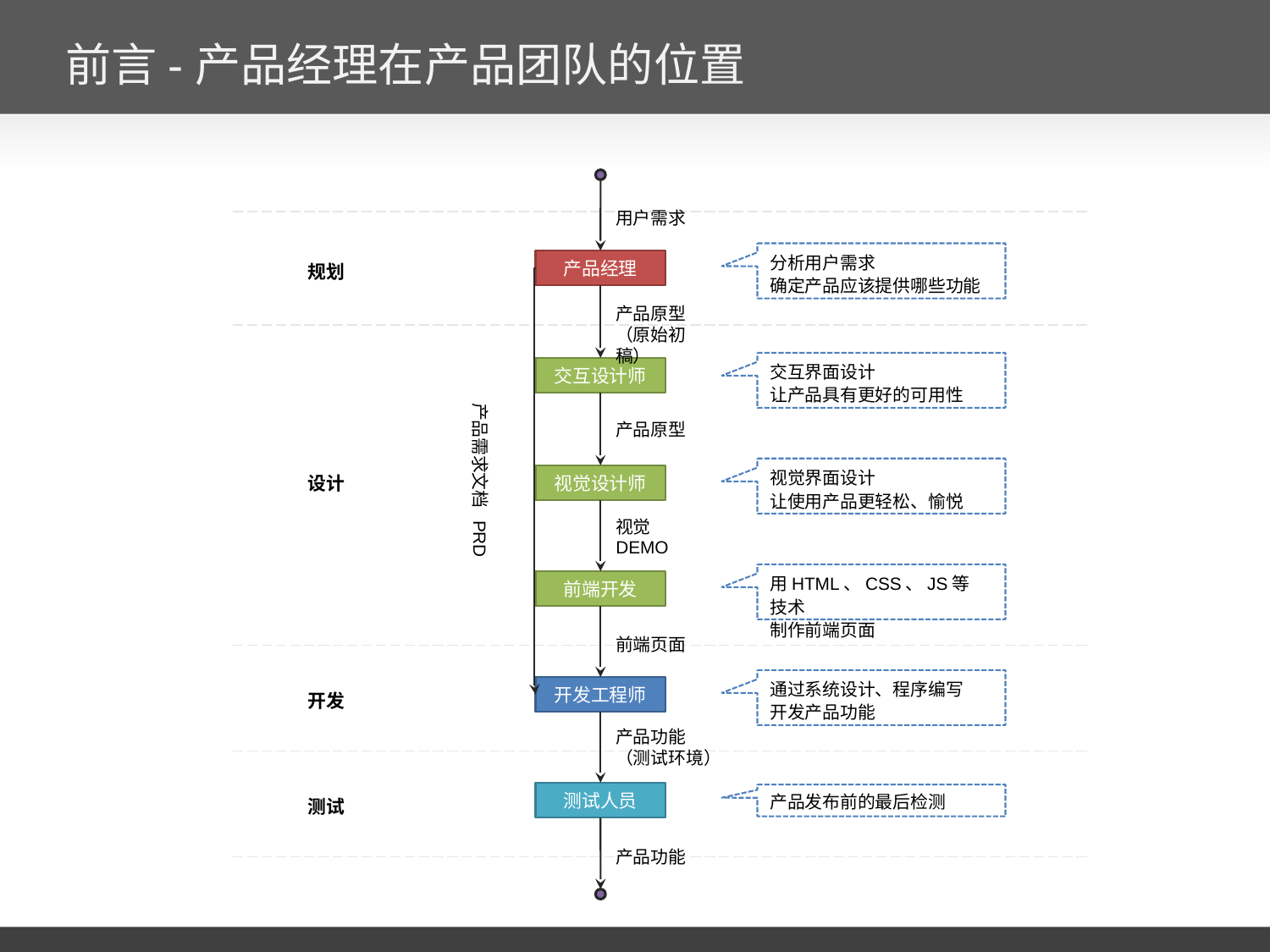

# 前言-产品经理在产品团队的位置

用户需求
分析用户需求
确定产品应该提供哪些功能

产品经理
规划
产品原型
（原始初稿）
交互界面设计
让产品具有更好的可用性

交互设计师
产品需求文档  PRD
产品原型
视觉界面设计
让使用产品更轻松、愉悦

设计
视觉设计师
视觉DEMO
用HTML、CSS、JS等技术
制作前端页面

前端开发
前端页面
通过系统设计、程序编写
开发产品功能

开发工程师
开发
产品功能
（测试环境）
测试人员
产品发布前的最后检测

测试
产品功能